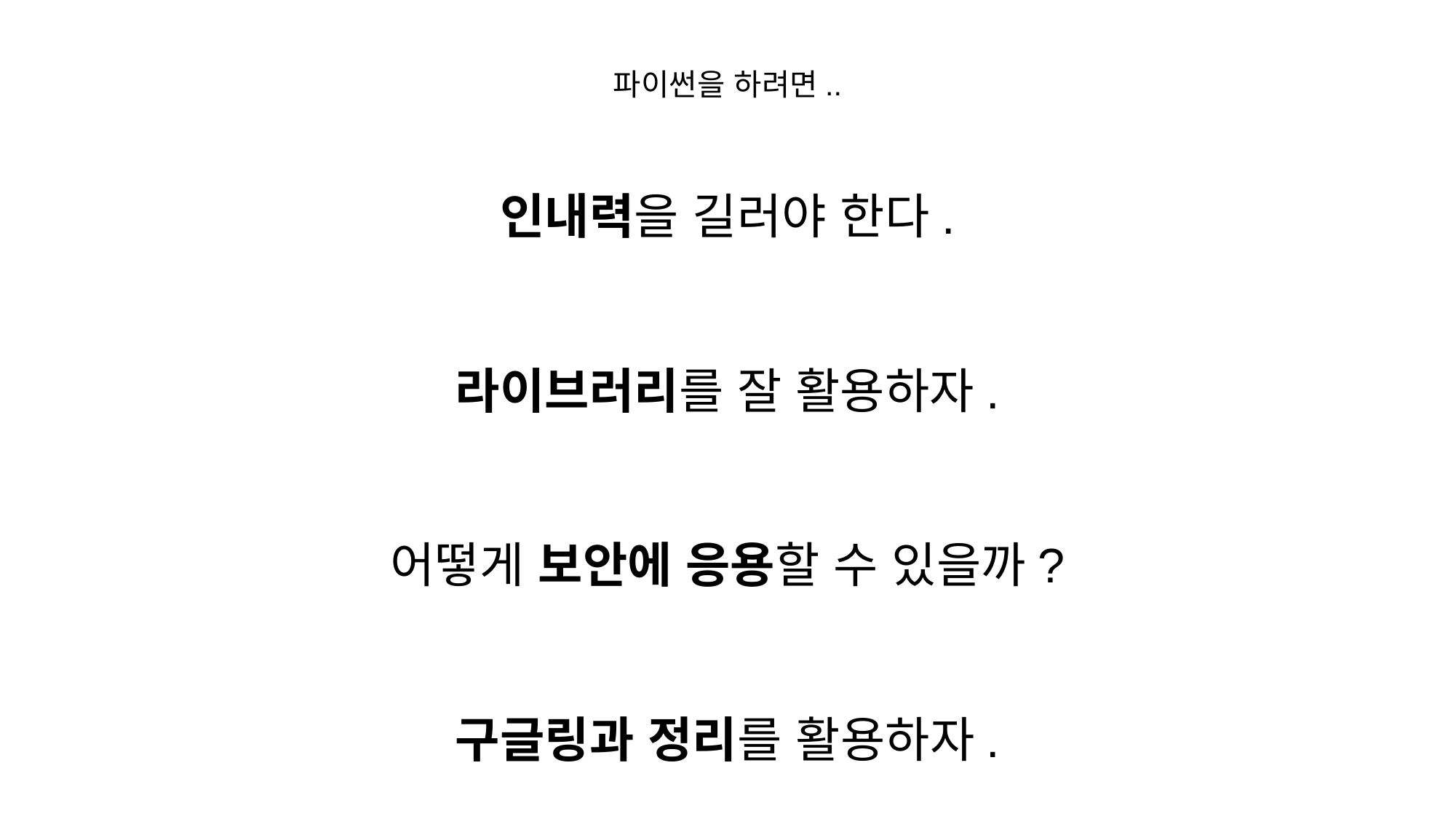

파이썬을 하려면..
인내력을 길러야 한다.

라이브러리를 잘 활용하자.

어떻게 보안에 응용할 수 있을까?

구글링과 정리를 활용하자.